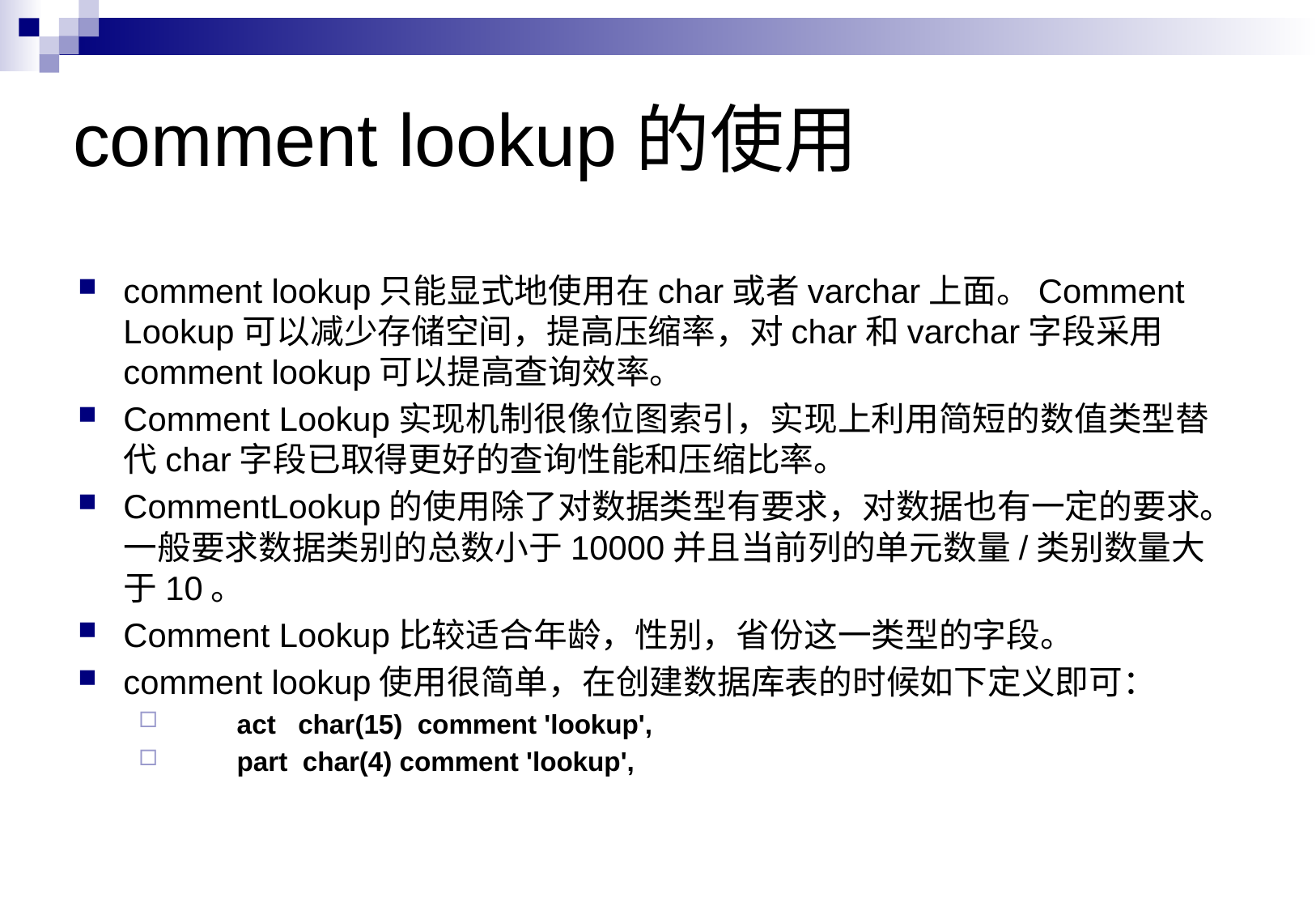

# comment lookup的使用
comment lookup只能显式地使用在char或者varchar上面。Comment Lookup可以减少存储空间，提高压缩率，对char和varchar字段采用comment lookup可以提高查询效率。
Comment Lookup实现机制很像位图索引，实现上利用简短的数值类型替代char字段已取得更好的查询性能和压缩比率。
CommentLookup的使用除了对数据类型有要求，对数据也有一定的要求。一般要求数据类别的总数小于10000并且当前列的单元数量/类别数量大于10。
Comment Lookup比较适合年龄，性别，省份这一类型的字段。
comment lookup使用很简单，在创建数据库表的时候如下定义即可：
　　act   char(15)  comment 'lookup',
　　part  char(4) comment 'lookup',